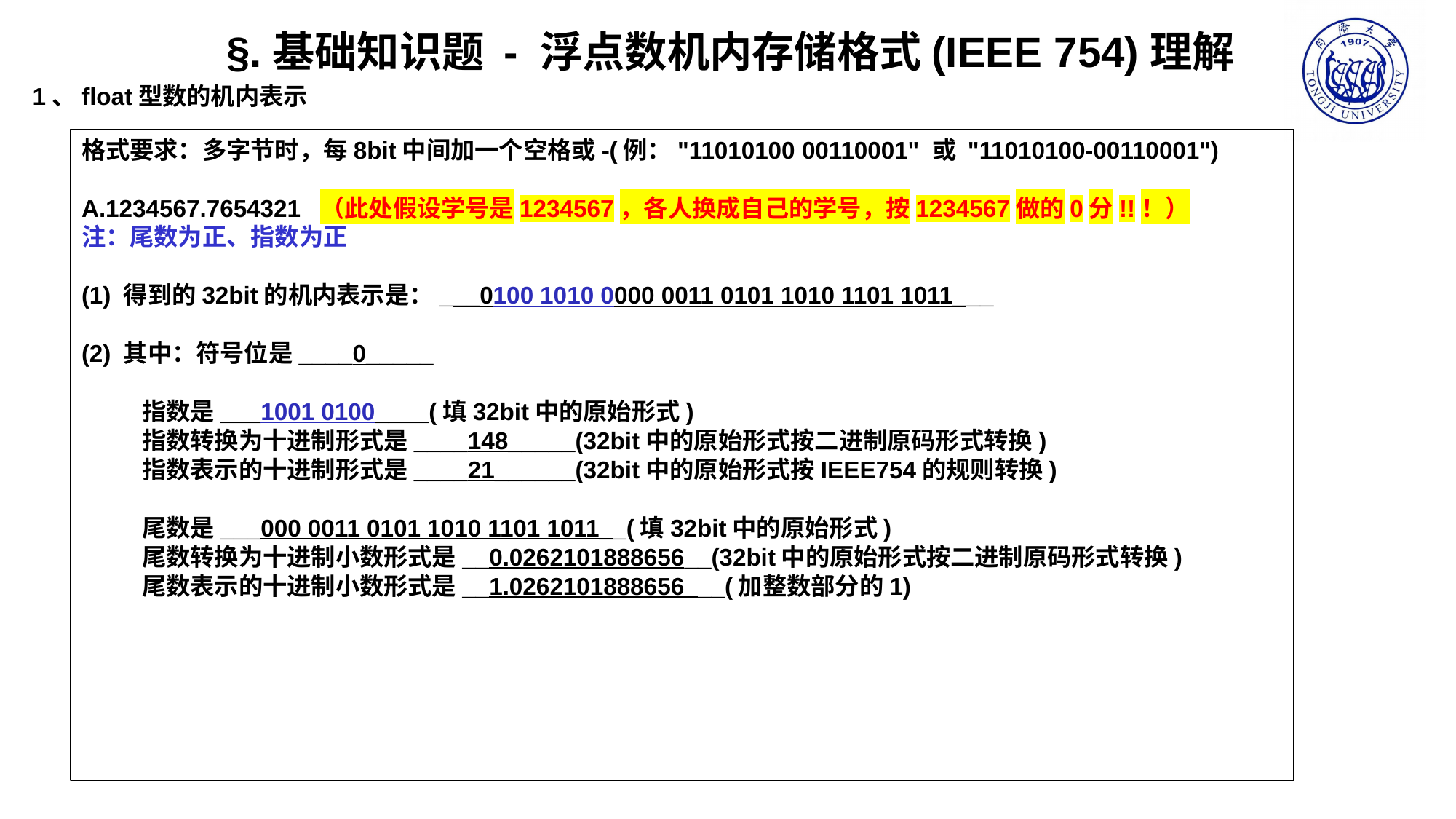

§.基础知识题 - 浮点数机内存储格式(IEEE 754)理解
1、float型数的机内表示
格式要求：多字节时，每8bit中间加一个空格或-(例："11010100 00110001" 或 "11010100-00110001")

A.1234567.7654321  （此处假设学号是1234567，各人换成自己的学号，按1234567做的0分!!！）
注：尾数为正、指数为正

(1) 得到的32bit的机内表示是：___0100 1010 0000 0011 0101 1010 1101 1011___

(2) 其中：符号位是____0_____

          指数是___1001 0100____(填32bit中的原始形式)
          指数转换为十进制形式是____148_____(32bit中的原始形式按二进制原码形式转换)
          指数表示的十进制形式是____21______(32bit中的原始形式按IEEE754的规则转换)

          尾数是___000 0011 0101 1010 1101 1011__(填32bit中的原始形式)
          尾数转换为十进制小数形式是__0.0262101888656__(32bit中的原始形式按二进制原码形式转换)
          尾数表示的十进制小数形式是__1.0262101888656___(加整数部分的1)